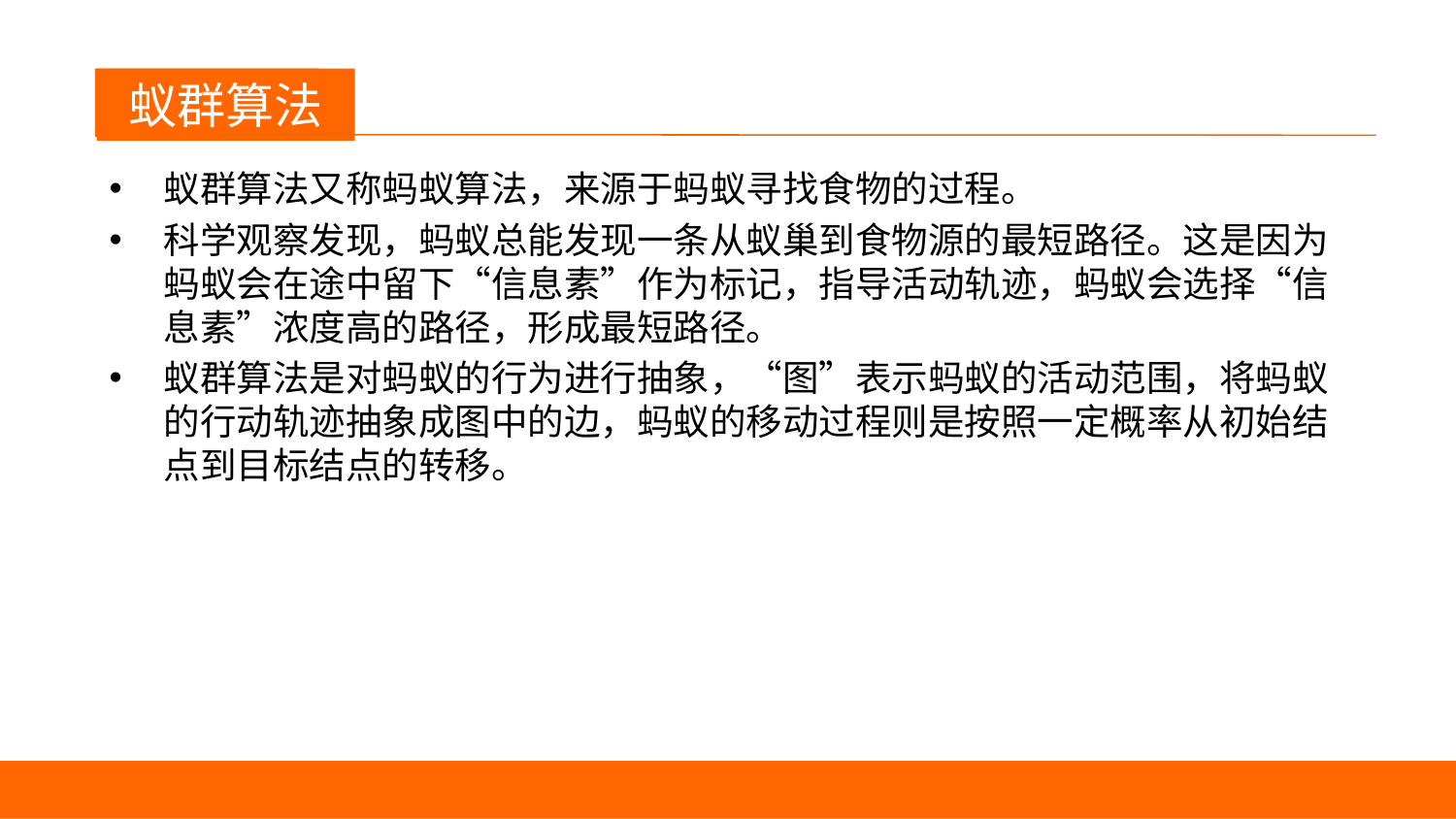

蚁群算法
蚁群算法又称蚂蚁算法，来源于蚂蚁寻找食物的过程。
科学观察发现，蚂蚁总能发现一条从蚁巢到食物源的最短路径。这是因为蚂蚁会在途中留下“信息素”作为标记，指导活动轨迹，蚂蚁会选择“信息素”浓度高的路径，形成最短路径。
蚁群算法是对蚂蚁的行为进行抽象，“图”表示蚂蚁的活动范围，将蚂蚁的行动轨迹抽象成图中的边，蚂蚁的移动过程则是按照一定概率从初始结点到目标结点的转移。